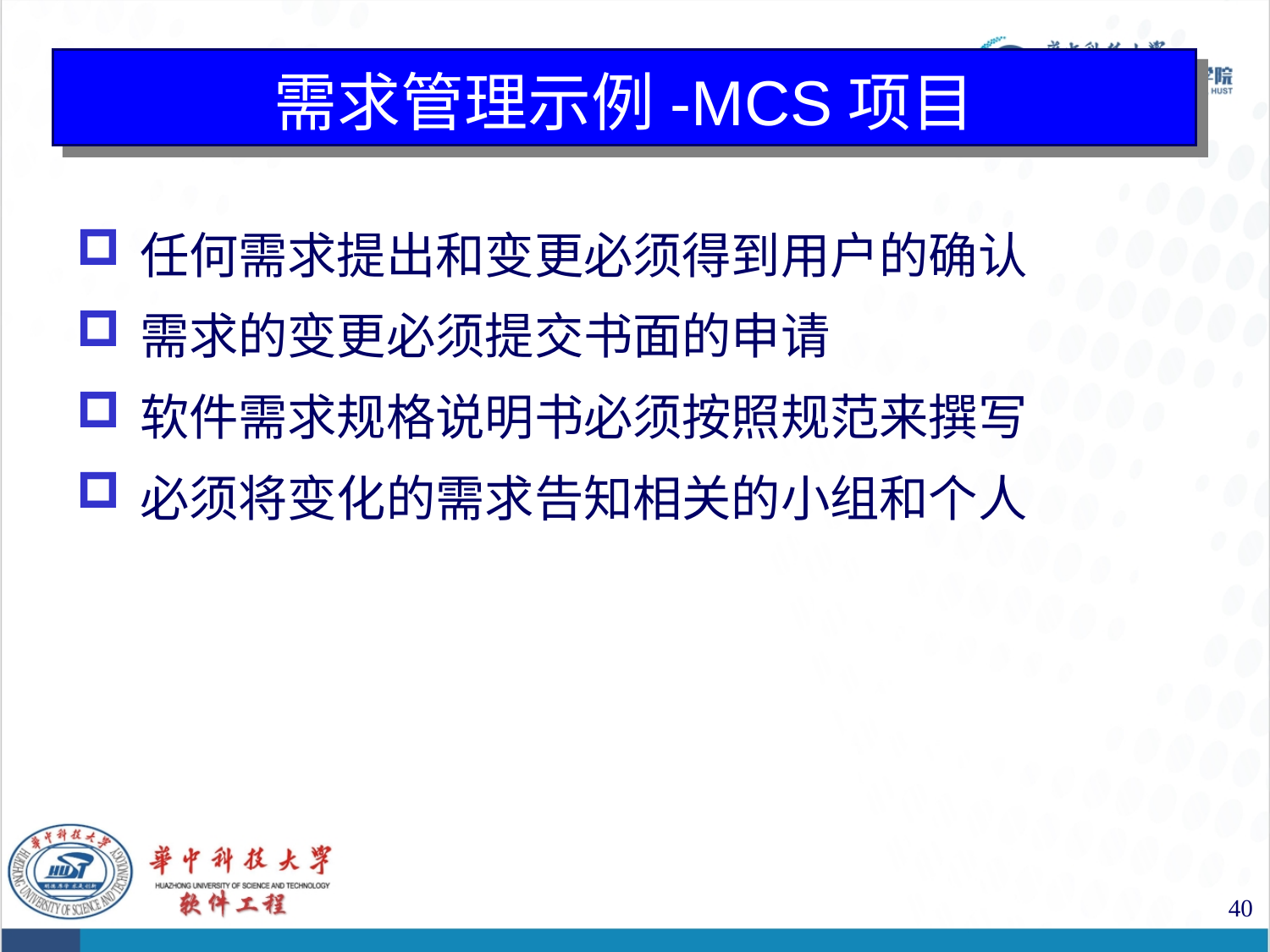

# 需求管理示例-MCS项目
任何需求提出和变更必须得到用户的确认
需求的变更必须提交书面的申请
软件需求规格说明书必须按照规范来撰写
必须将变化的需求告知相关的小组和个人

40